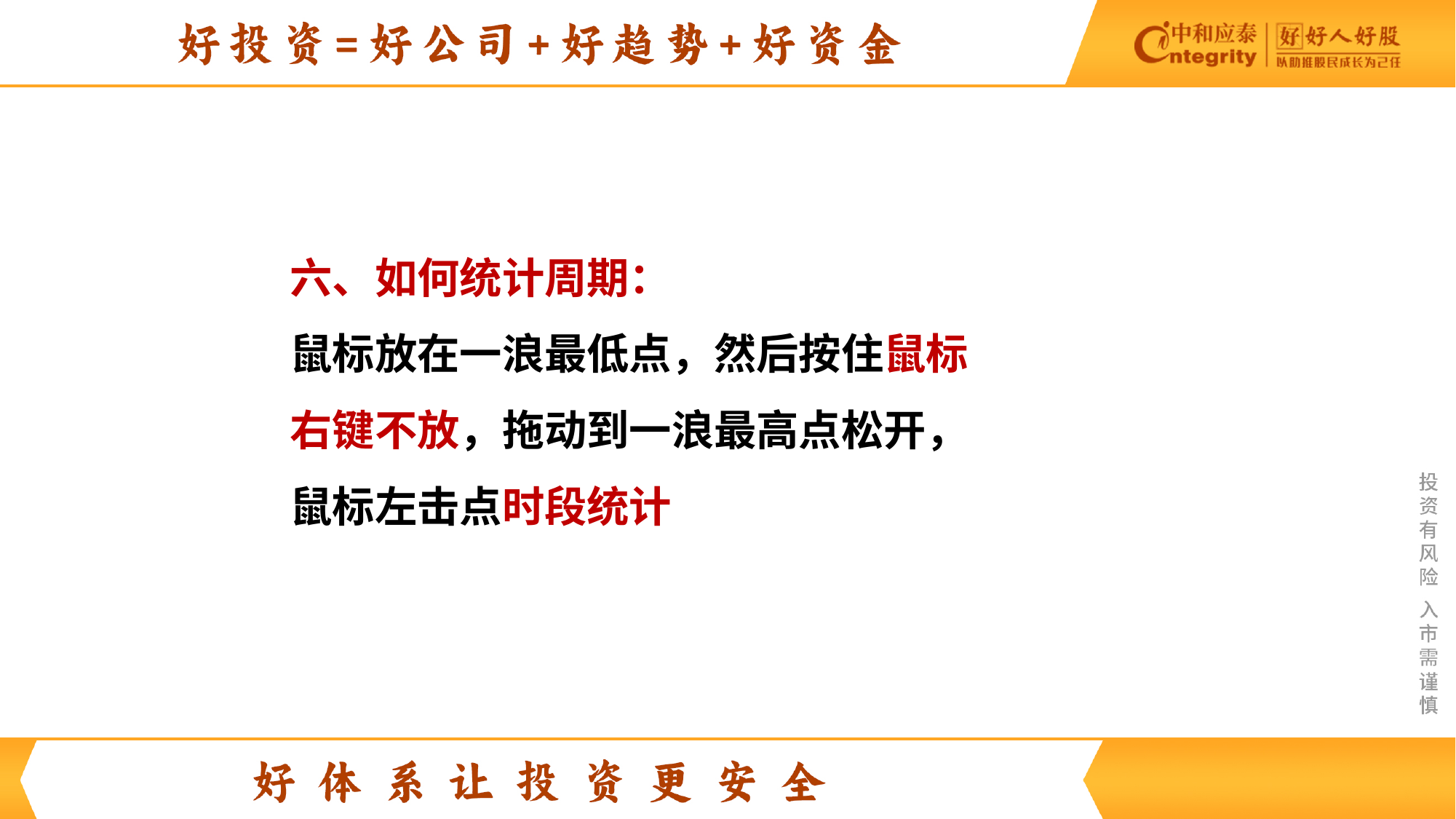

六、如何统计周期：
鼠标放在一浪最低点，然后按住鼠标右键不放，拖动到一浪最高点松开，鼠标左击点时段统计
12